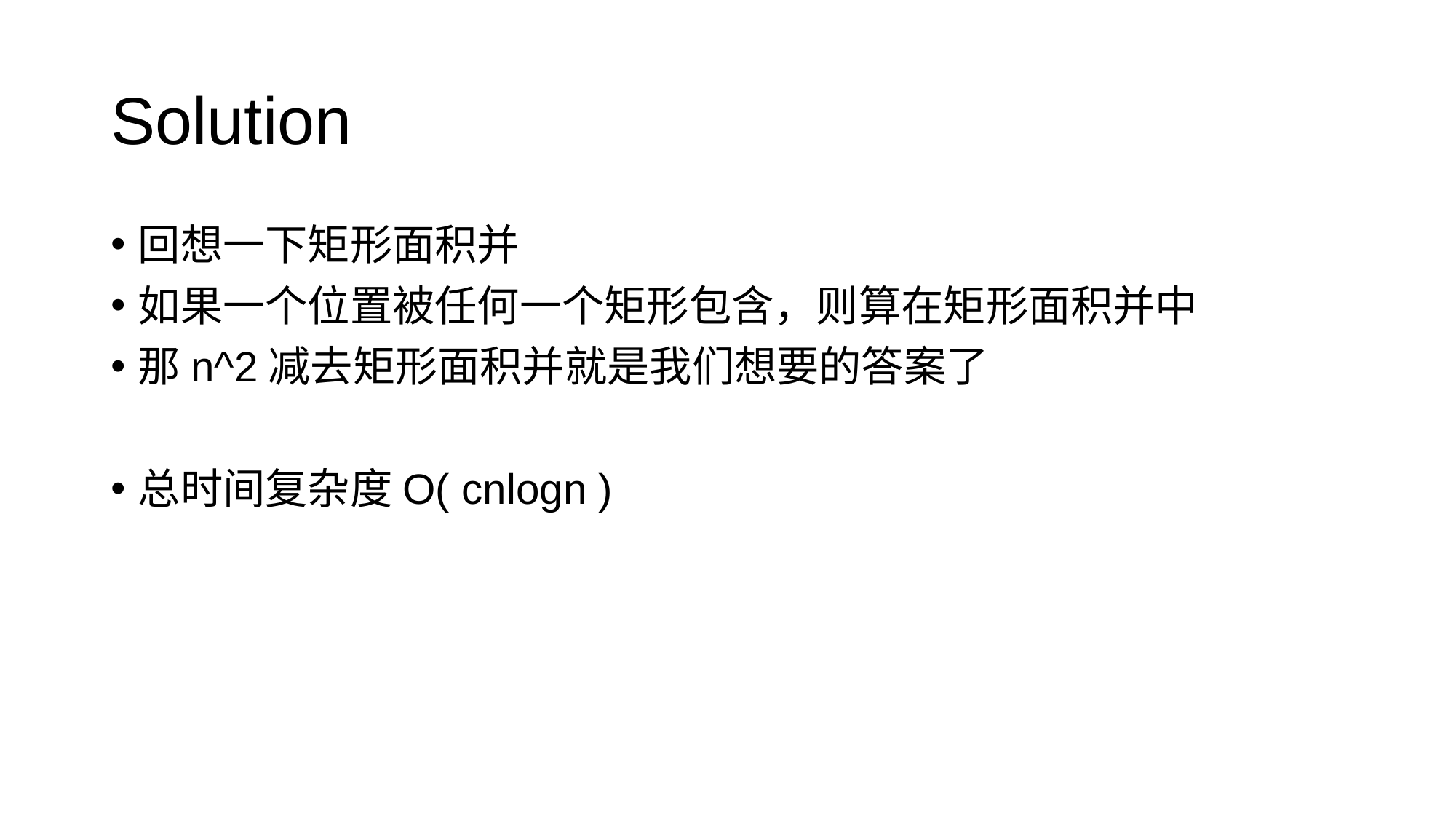

# Solution
回想一下矩形面积并
如果一个位置被任何一个矩形包含，则算在矩形面积并中
那n^2减去矩形面积并就是我们想要的答案了

总时间复杂度O( cnlogn )